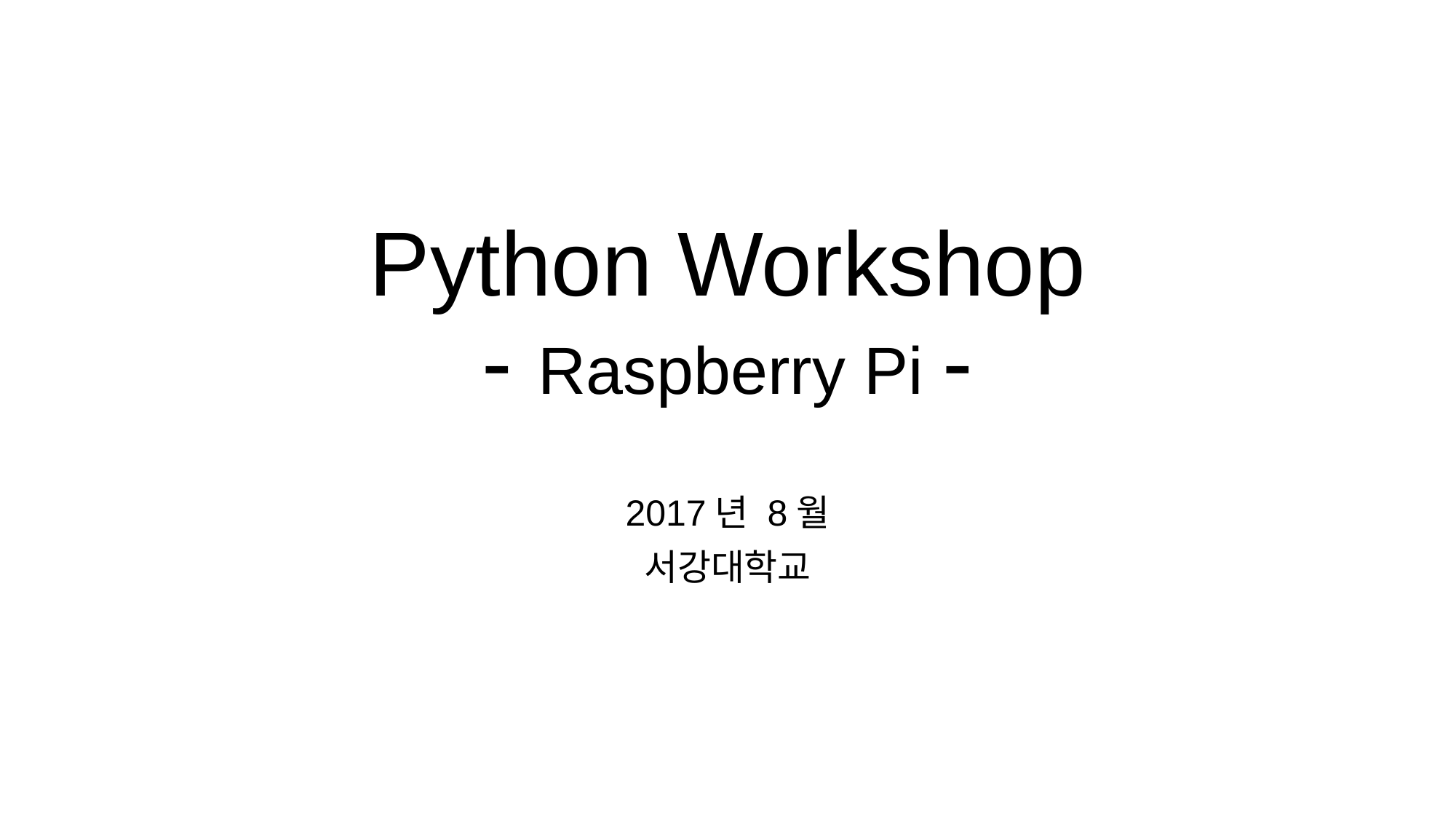

# Python Workshop - Raspberry Pi -

2017년 8월
서강대학교